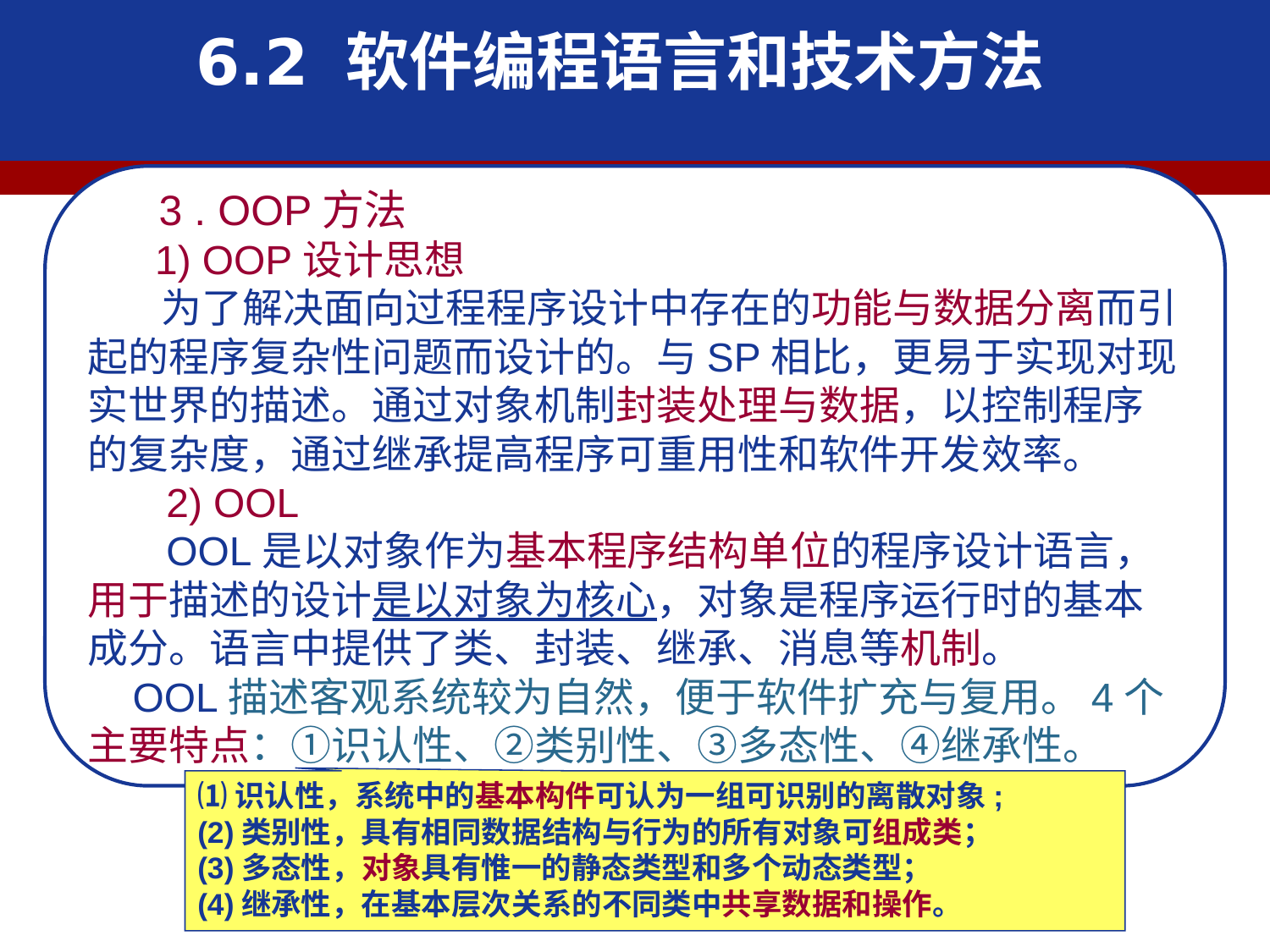

6.2 软件编程语言和技术方法

      3 . OOP方法
      1) OOP设计思想
       为了解决面向过程程序设计中存在的功能与数据分离而引起的程序复杂性问题而设计的。与SP相比，更易于实现对现实世界的描述。通过对象机制封装处理与数据，以控制程序的复杂度，通过继承提高程序可重用性和软件开发效率。
       2) OOL
       OOL是以对象作为基本程序结构单位的程序设计语言，用于描述的设计是以对象为核心，对象是程序运行时的基本成分。语言中提供了类、封装、继承、消息等机制。
    OOL描述客观系统较为自然，便于软件扩充与复用。4个主要特点：①识认性、②类别性、③多态性、④继承性。
⑴识认性，系统中的基本构件可认为一组可识别的离散对象;
(2)类别性，具有相同数据结构与行为的所有对象可组成类；
(3)多态性，对象具有惟一的静态类型和多个动态类型；
(4)继承性，在基本层次关系的不同类中共享数据和操作。